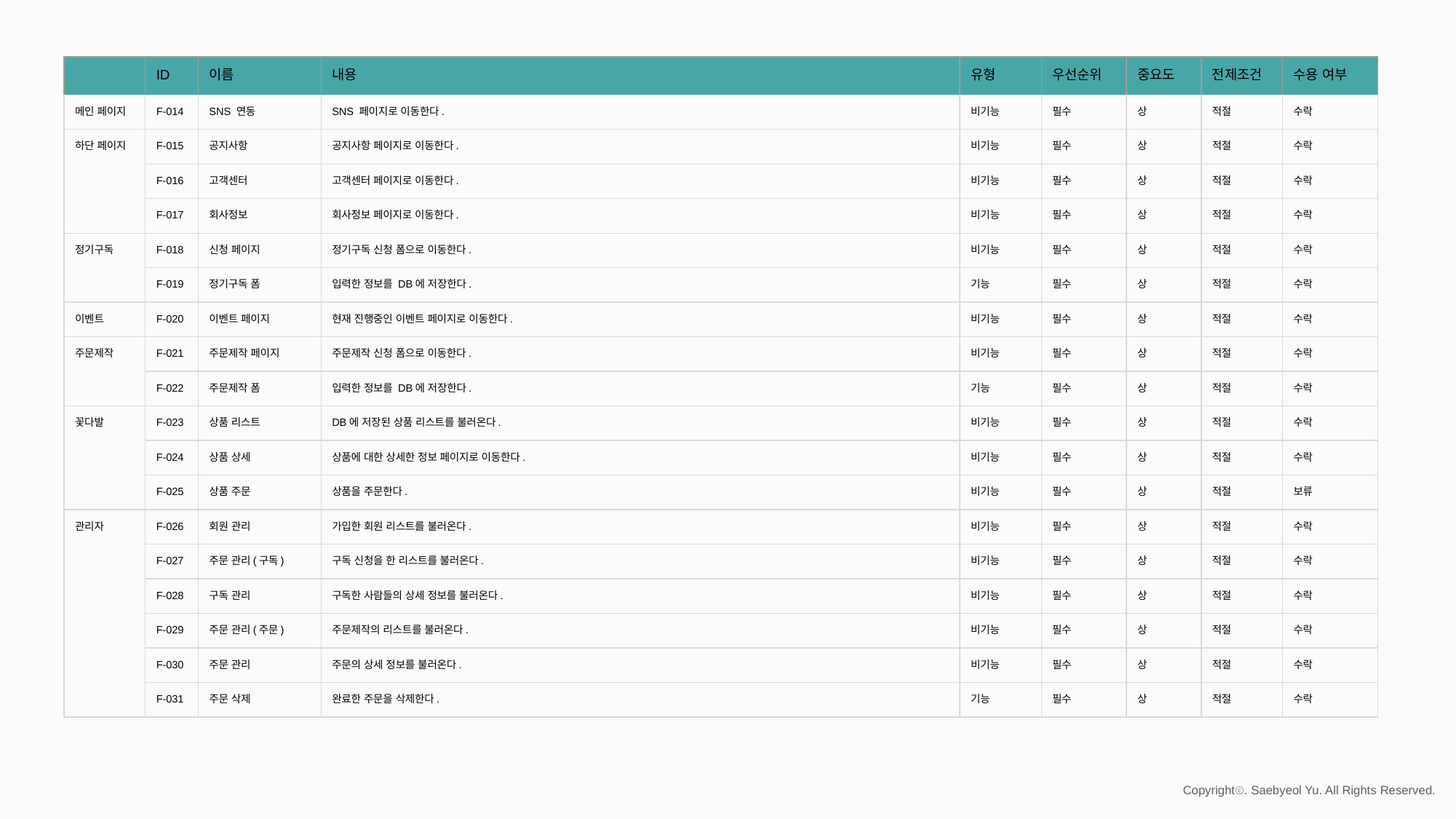

|  | ID | 이름 | 내용 | 유형 | 우선순위 | 중요도 | 전제조건 | 수용 여부 |
| --- | --- | --- | --- | --- | --- | --- | --- | --- |
| 메인 페이지 | F-014 | SNS 연동 | SNS 페이지로 이동한다. | 비기능 | 필수 | 상 | 적절 | 수락 |
| 하단 페이지 | F-015 | 공지사항 | 공지사항 페이지로 이동한다. | 비기능 | 필수 | 상 | 적절 | 수락 |
|  | F-016 | 고객센터 | 고객센터 페이지로 이동한다. | 비기능 | 필수 | 상 | 적절 | 수락 |
|  | F-017 | 회사정보 | 회사정보 페이지로 이동한다. | 비기능 | 필수 | 상 | 적절 | 수락 |
| 정기구독 | F-018 | 신청 페이지 | 정기구독 신청 폼으로 이동한다. | 비기능 | 필수 | 상 | 적절 | 수락 |
|  | F-019 | 정기구독 폼 | 입력한 정보를 DB에 저장한다. | 기능 | 필수 | 상 | 적절 | 수락 |
| 이벤트 | F-020 | 이벤트 페이지 | 현재 진행중인 이벤트 페이지로 이동한다. | 비기능 | 필수 | 상 | 적절 | 수락 |
| 주문제작 | F-021 | 주문제작 페이지 | 주문제작 신청 폼으로 이동한다. | 비기능 | 필수 | 상 | 적절 | 수락 |
|  | F-022 | 주문제작 폼 | 입력한 정보를 DB에 저장한다. | 기능 | 필수 | 상 | 적절 | 수락 |
| 꽃다발 | F-023 | 상품 리스트 | DB에 저장된 상품 리스트를 불러온다. | 비기능 | 필수 | 상 | 적절 | 수락 |
|  | F-024 | 상품 상세 | 상품에 대한 상세한 정보 페이지로 이동한다. | 비기능 | 필수 | 상 | 적절 | 수락 |
|  | F-025 | 상품 주문 | 상품을 주문한다. | 비기능 | 필수 | 상 | 적절 | 보류 |
| 관리자 | F-026 | 회원 관리 | 가입한 회원 리스트를 불러온다. | 비기능 | 필수 | 상 | 적절 | 수락 |
|  | F-027 | 주문 관리(구독) | 구독 신청을 한 리스트를 불러온다. | 비기능 | 필수 | 상 | 적절 | 수락 |
|  | F-028 | 구독 관리 | 구독한 사람들의 상세 정보를 불러온다. | 비기능 | 필수 | 상 | 적절 | 수락 |
|  | F-029 | 주문 관리(주문) | 주문제작의 리스트를 불러온다. | 비기능 | 필수 | 상 | 적절 | 수락 |
|  | F-030 | 주문 관리 | 주문의 상세 정보를 불러온다. | 비기능 | 필수 | 상 | 적절 | 수락 |
|  | F-031 | 주문 삭제 | 완료한 주문을 삭제한다. | 기능 | 필수 | 상 | 적절 | 수락 |